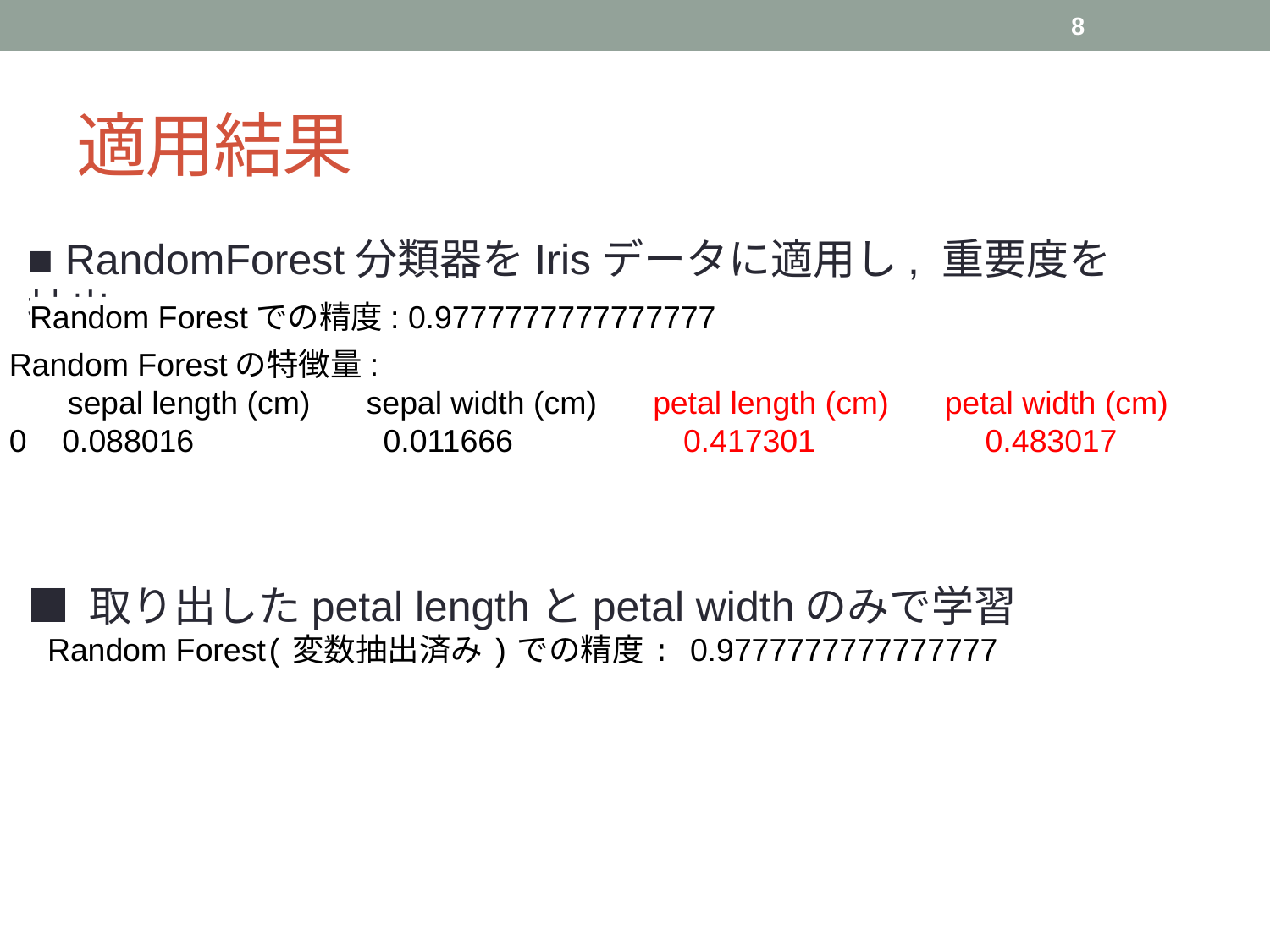

8
# 適用結果
■ RandomForest分類器をIrisデータに適用し, 重要度を抽出

■ 取り出したpetal lengthとpetal widthのみで学習
Random Forestでの精度: 0.9777777777777777
Random Forestの特徴量:
　 sepal length (cm) 　sepal width (cm) 　petal length (cm) 　petal width (cm)
0    0.088016 　　　　  0.011666 　　　　 0.417301 　　　　 0.483017
Random Forest(変数抽出済み)での精度: 0.9777777777777777